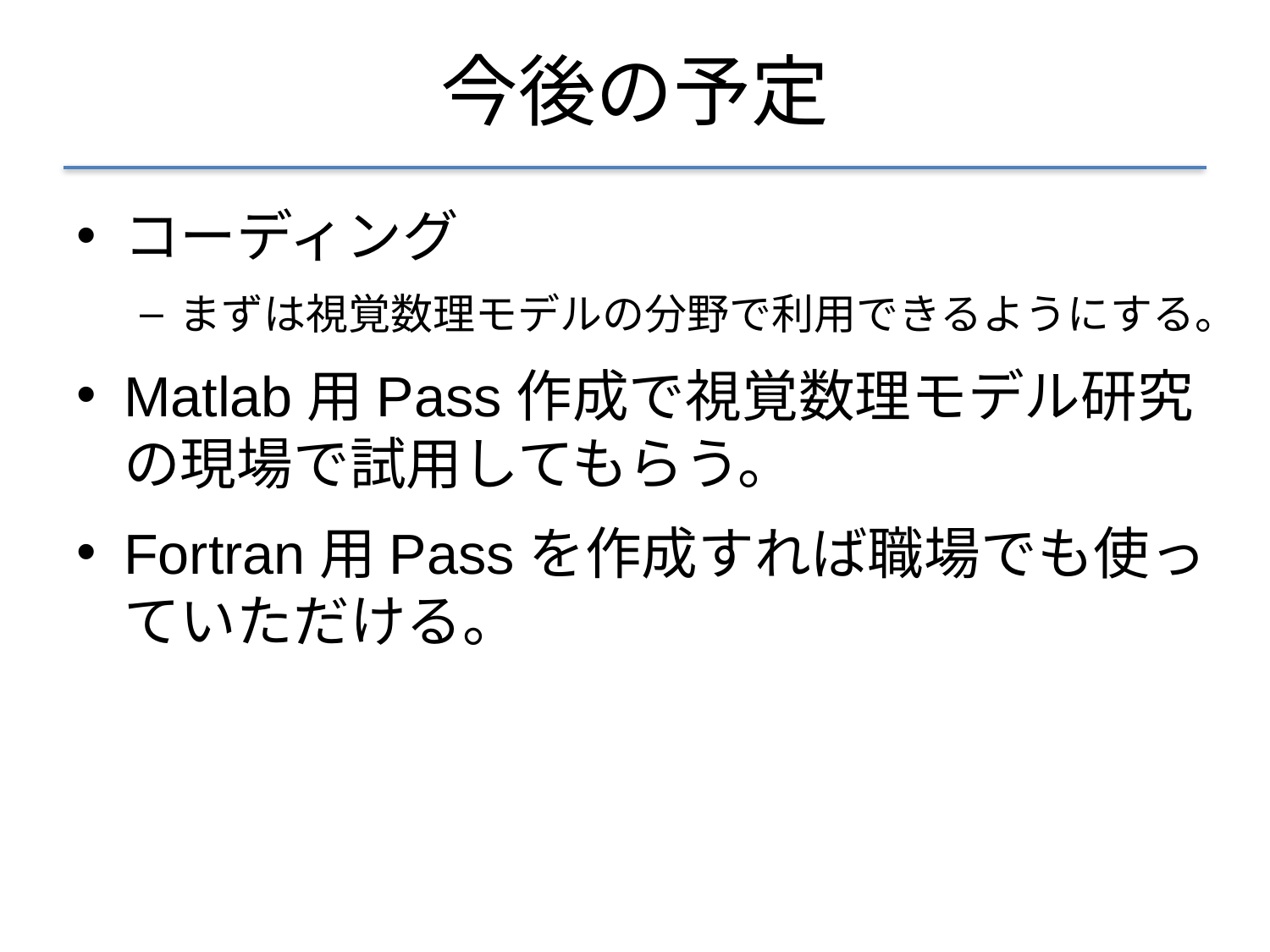

# 今後の予定
コーディング
まずは視覚数理モデルの分野で利用できるようにする。
Matlab用Pass作成で視覚数理モデル研究の現場で試用してもらう。
Fortran用Passを作成すれば職場でも使っていただける。